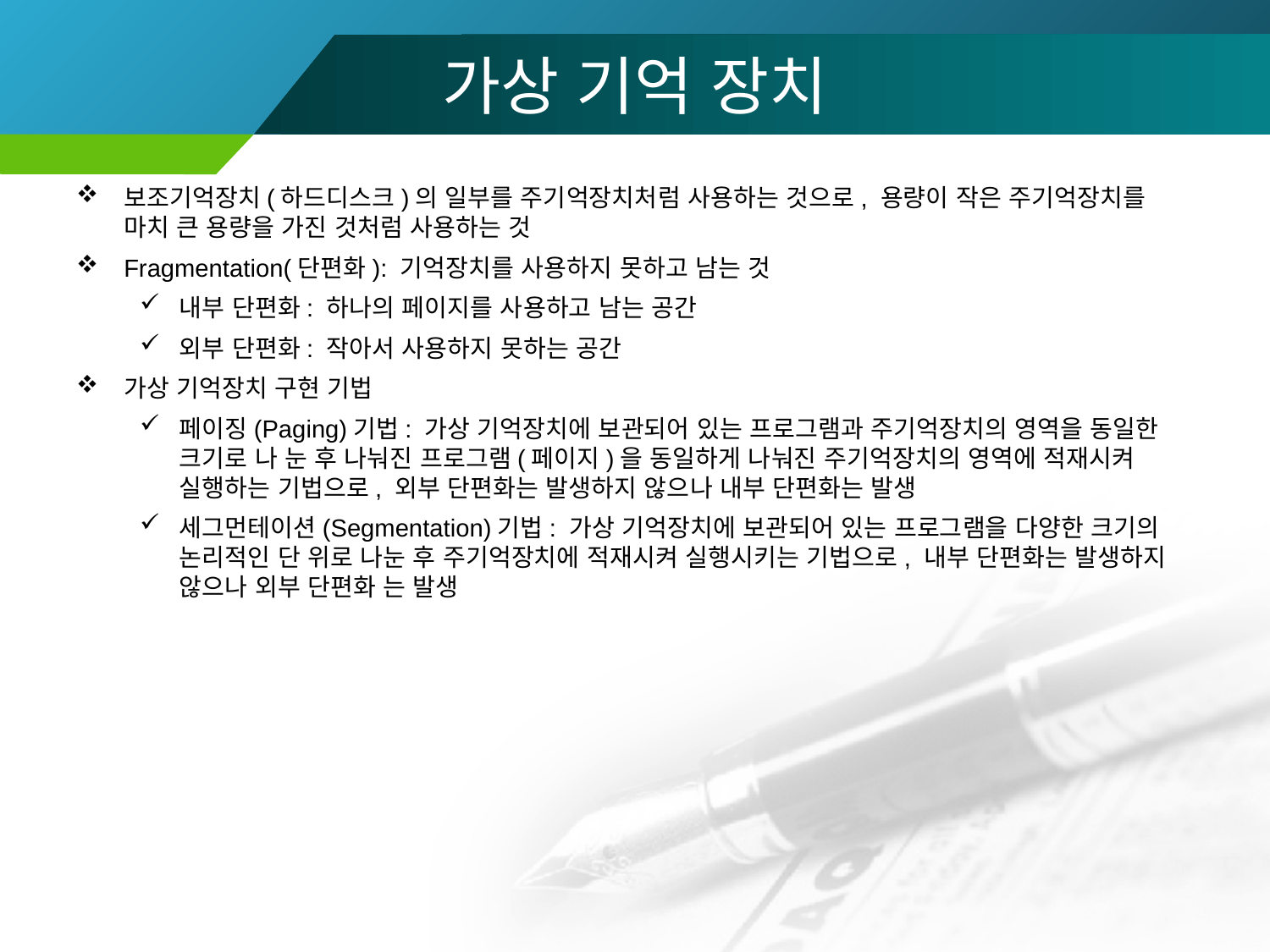

# 가상 기억 장치
보조기억장치(하드디스크)의 일부를 주기억장치처럼 사용하는 것으로, 용량이 작은 주기억장치를 마치 큰 용량을 가진 것처럼 사용하는 것
Fragmentation(단편화): 기억장치를 사용하지 못하고 남는 것
내부 단편화: 하나의 페이지를 사용하고 남는 공간
외부 단편화: 작아서 사용하지 못하는 공간
가상 기억장치 구현 기법
페이징(Paging)기법: 가상 기억장치에 보관되어 있는 프로그램과 주기억장치의 영역을 동일한 크기로 나 눈 후 나눠진 프로그램(페이지)을 동일하게 나눠진 주기억장치의 영역에 적재시켜 실행하는 기법으로, 외부 단편화는 발생하지 않으나 내부 단편화는 발생
세그먼테이션(Segmentation)기법: 가상 기억장치에 보관되어 있는 프로그램을 다양한 크기의 논리적인 단 위로 나눈 후 주기억장치에 적재시켜 실행시키는 기법으로, 내부 단편화는 발생하지 않으나 외부 단편화 는 발생